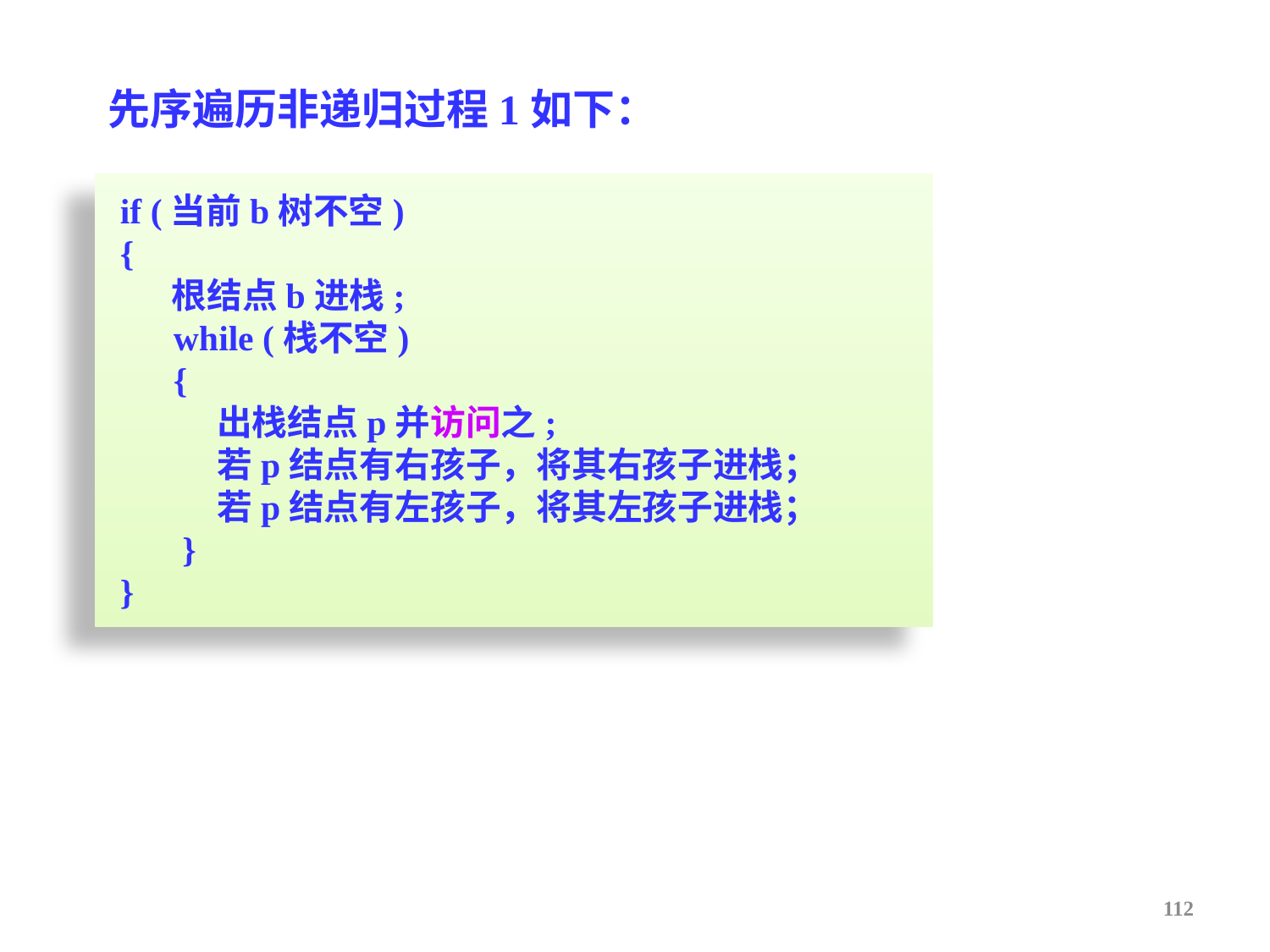

先序遍历非递归过程1如下：
if (当前b树不空)
{
　  根结点b进栈;
      while (栈不空)
      {
           出栈结点p并访问之;
           若p结点有右孩子，将其右孩子进栈；
           若p结点有左孩子，将其左孩子进栈；
       }
}
112